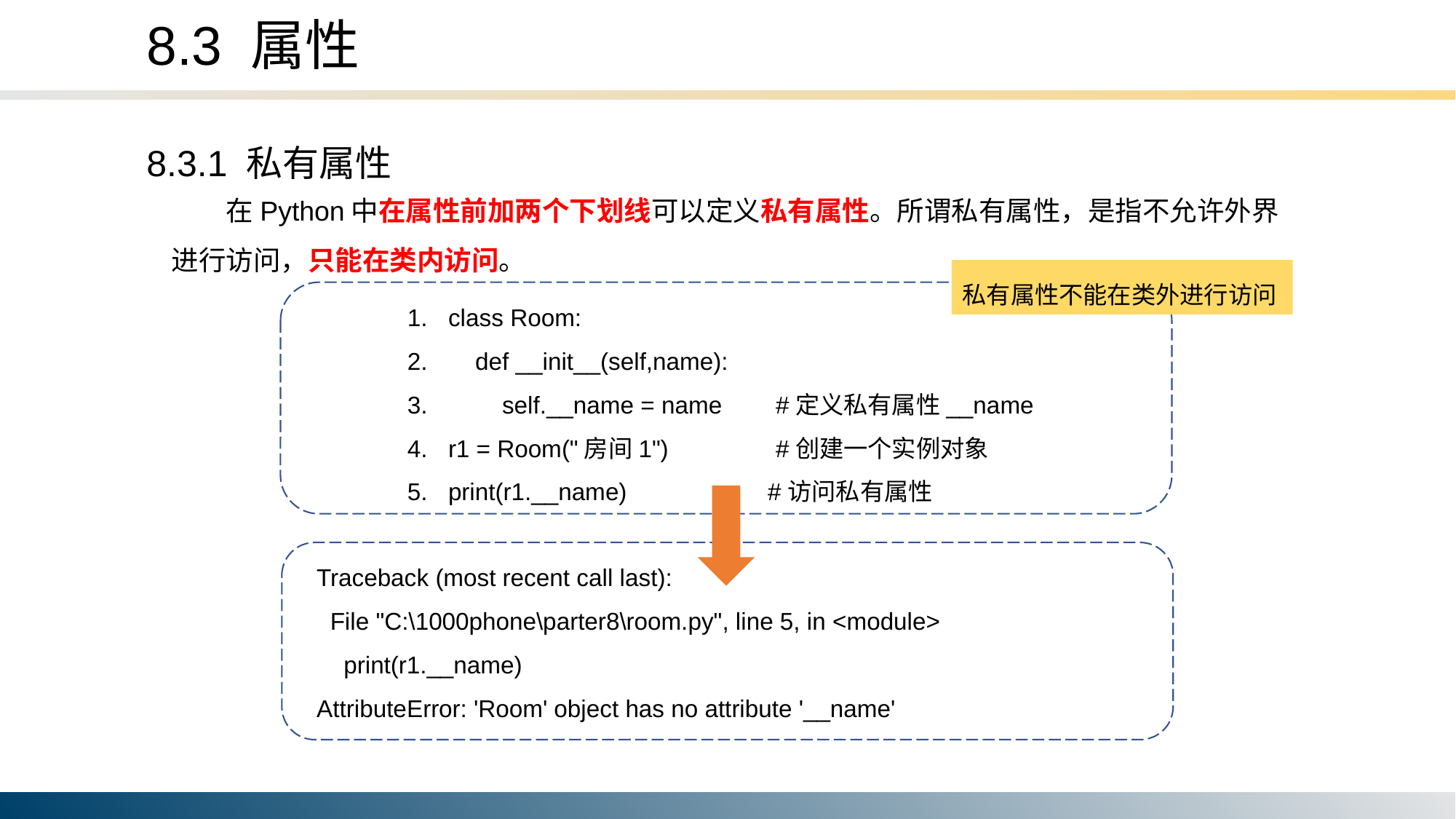

8.3 属性
8.3.1 私有属性
在Python中在属性前加两个下划线可以定义私有属性。所谓私有属性，是指不允许外界进行访问，只能在类内访问。
私有属性不能在类外进行访问

class Room:
    def __init__(self,name):
        self.__name = name        #定义私有属性__name
r1 = Room("房间1")                #创建一个实例对象
print(r1.__name)                     #访问私有属性

Traceback (most recent call last):
  File "C:\1000phone\parter8\room.py", line 5, in <module>
    print(r1.__name)
AttributeError: 'Room' object has no attribute '__name'